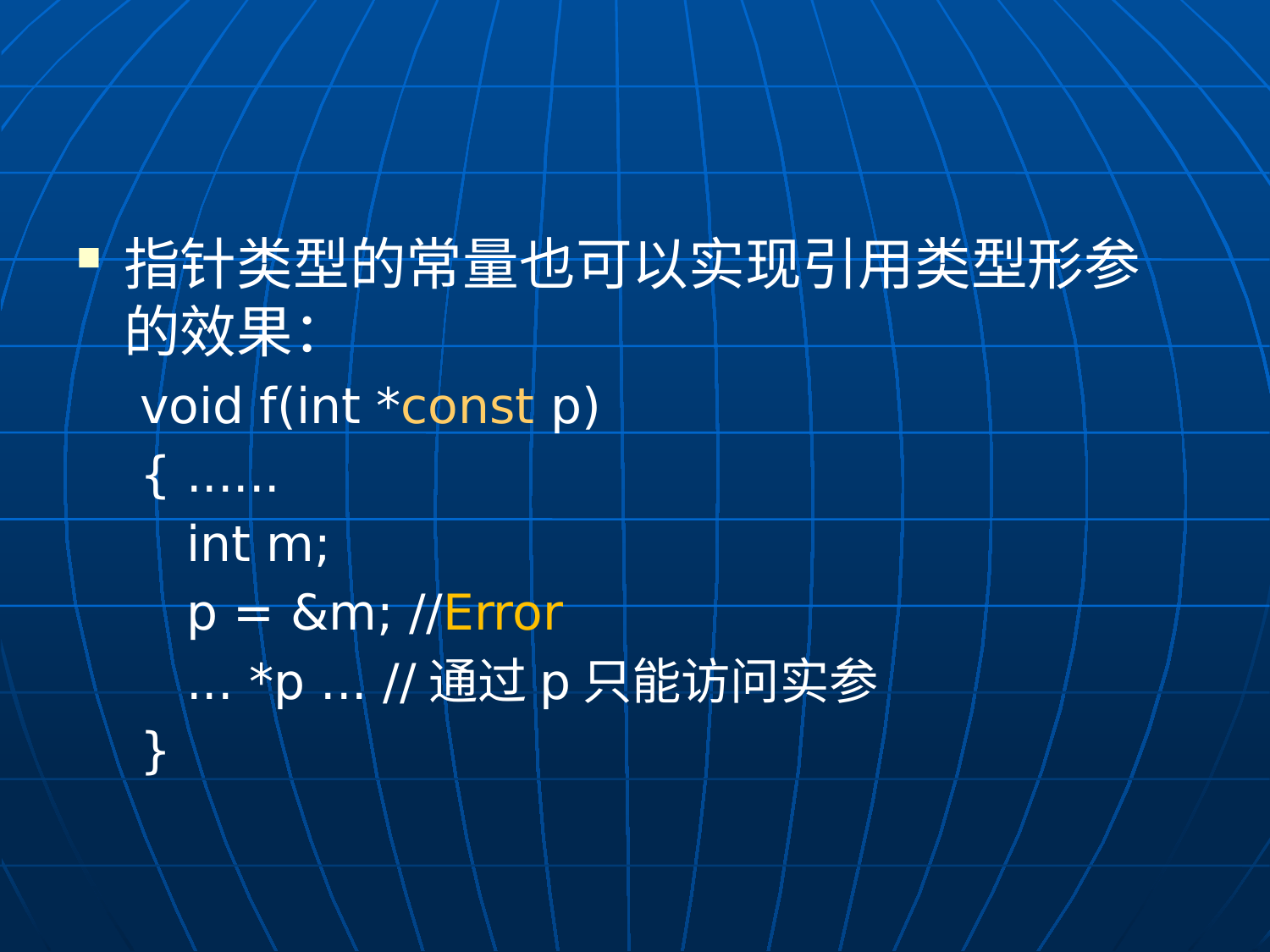

#
指针类型的常量也可以实现引用类型形参的效果：
void f(int *const p)
{ ......
   int m;
   p = &m; //Error
   ... *p ... //通过p只能访问实参
}